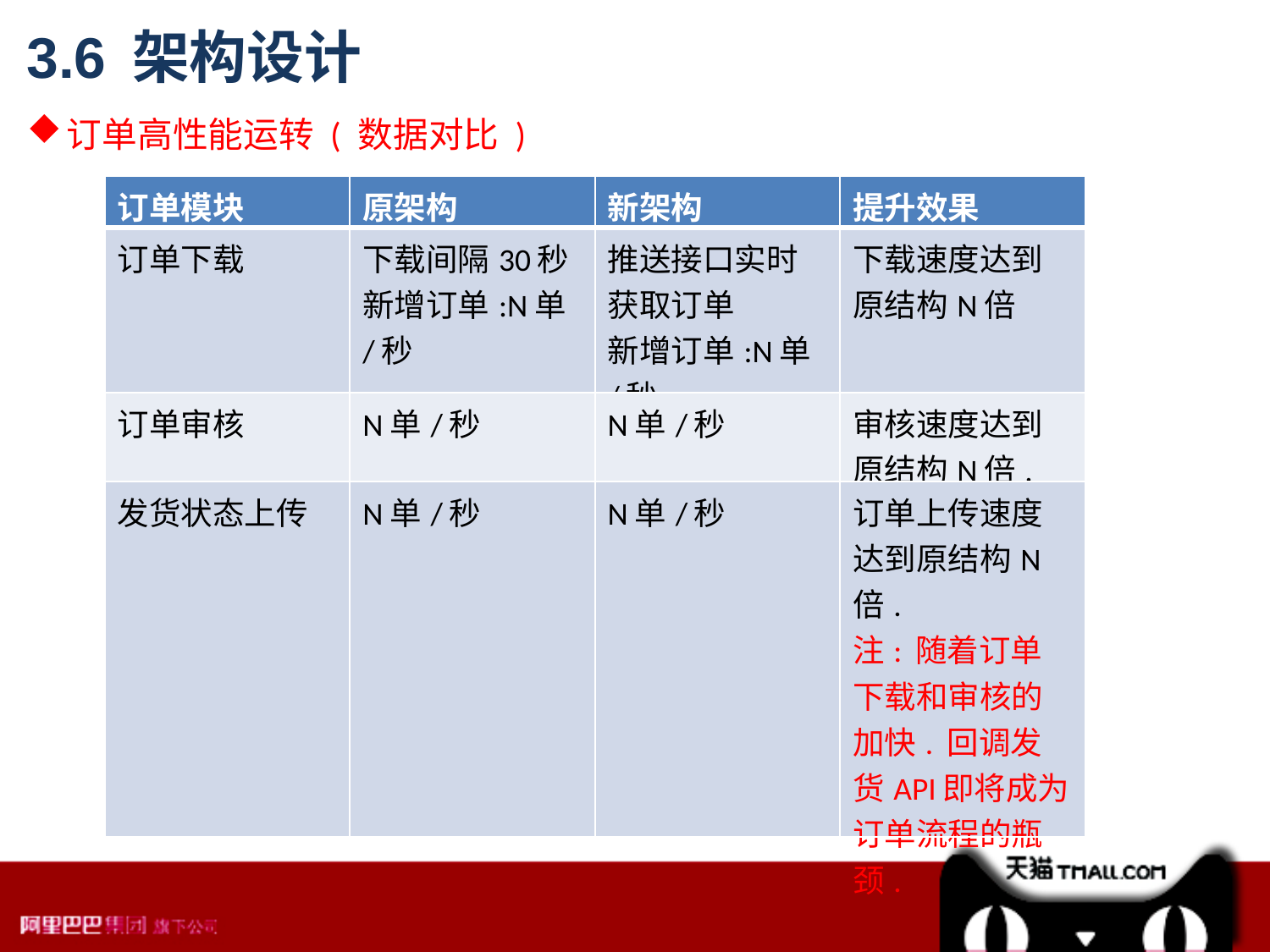

3.6 架构设计
订单高性能运转 ( 数据对比 )
| 订单模块 | 原架构 | 新架构 | 提升效果 |
| --- | --- | --- | --- |
| 订单下载 | 下载间隔30秒 新增订单:N单/秒 | 推送接口实时获取订单 新增订单:N单/秒 | 下载速度达到原结构N倍 |
| 订单审核 | N单/秒 | N单/秒 | 审核速度达到原结构N倍. |
| 发货状态上传 | N单/秒 | N单/秒 | 订单上传速度达到原结构N倍. 注: 随着订单下载和审核的加快. 回调发货API即将成为订单流程的瓶颈. |